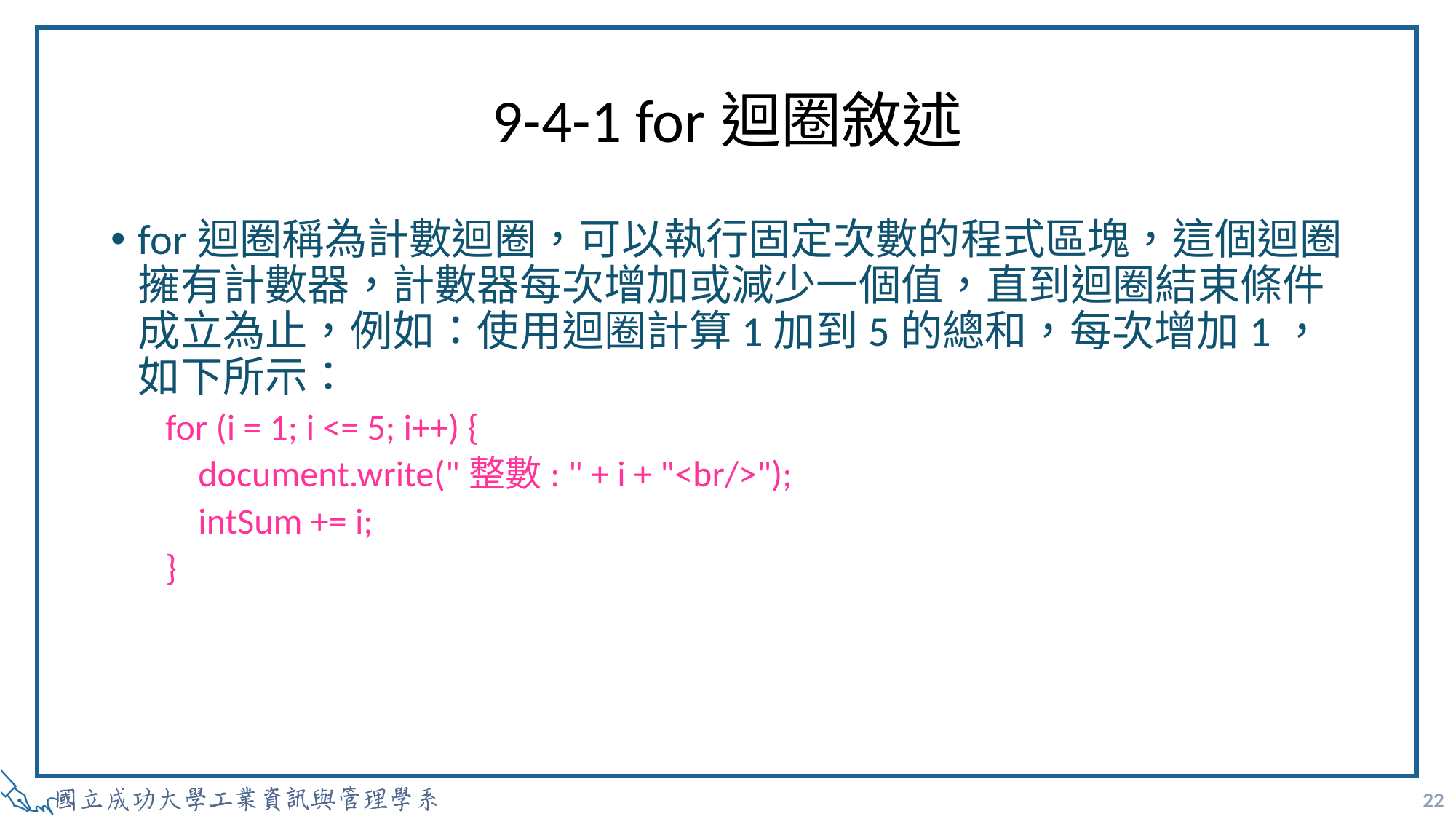

# 9-4-1 for迴圈敘述
for迴圈稱為計數迴圈，可以執行固定次數的程式區塊，這個迴圈擁有計數器，計數器每次增加或減少一個值，直到迴圈結束條件成立為止，例如：使用迴圈計算1加到5的總和，每次增加1，如下所示：
for (i = 1; i <= 5; i++) {
    document.write("整數: " + i + "<br/>");
    intSum += i;
}
22